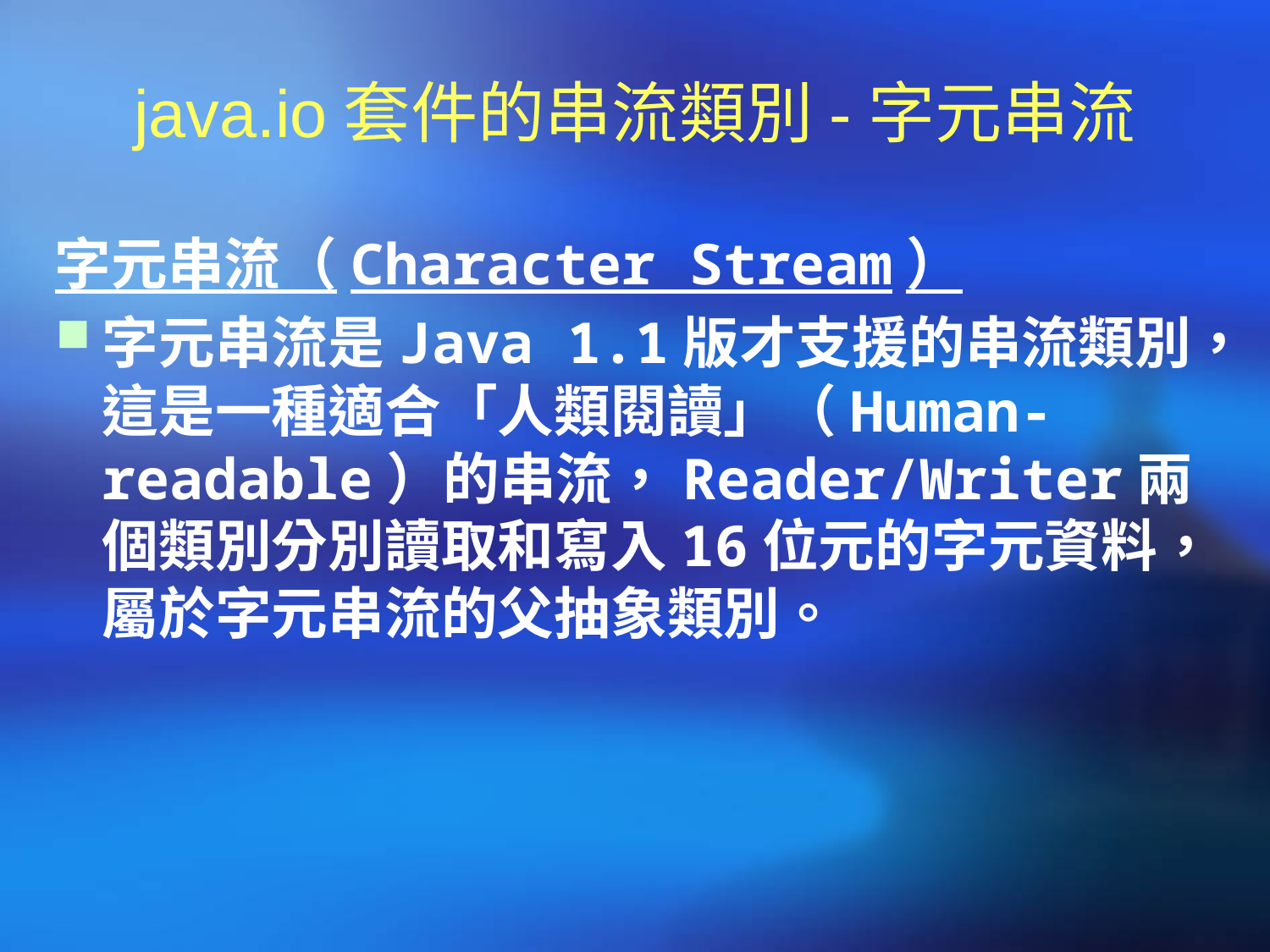

# java.io套件的串流類別-字元串流
字元串流（Character Stream）
字元串流是Java 1.1版才支援的串流類別，這是一種適合「人類閱讀」（Human-readable）的串流，Reader/Writer兩個類別分別讀取和寫入16位元的字元資料，屬於字元串流的父抽象類別。